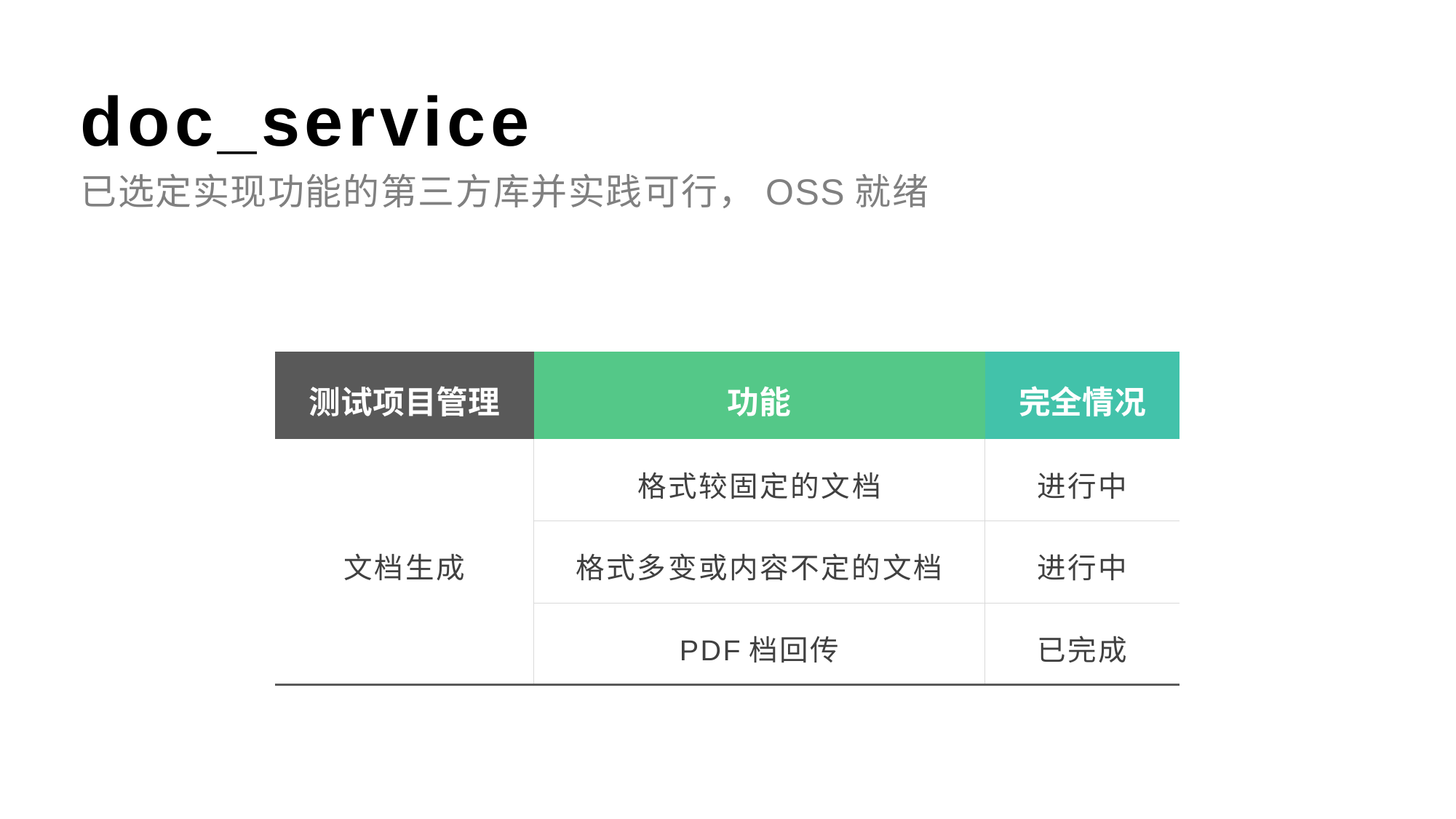

doc_service
已选定实现功能的第三方库并实践可行，OSS就绪
| 测试项目管理 | 功能 | 完全情况 |
| --- | --- | --- |
| 文档生成 | 格式较固定的文档 | 进行中 |
|  | 格式多变或内容不定的文档 | 进行中 |
|  | PDF档回传 | 已完成 |